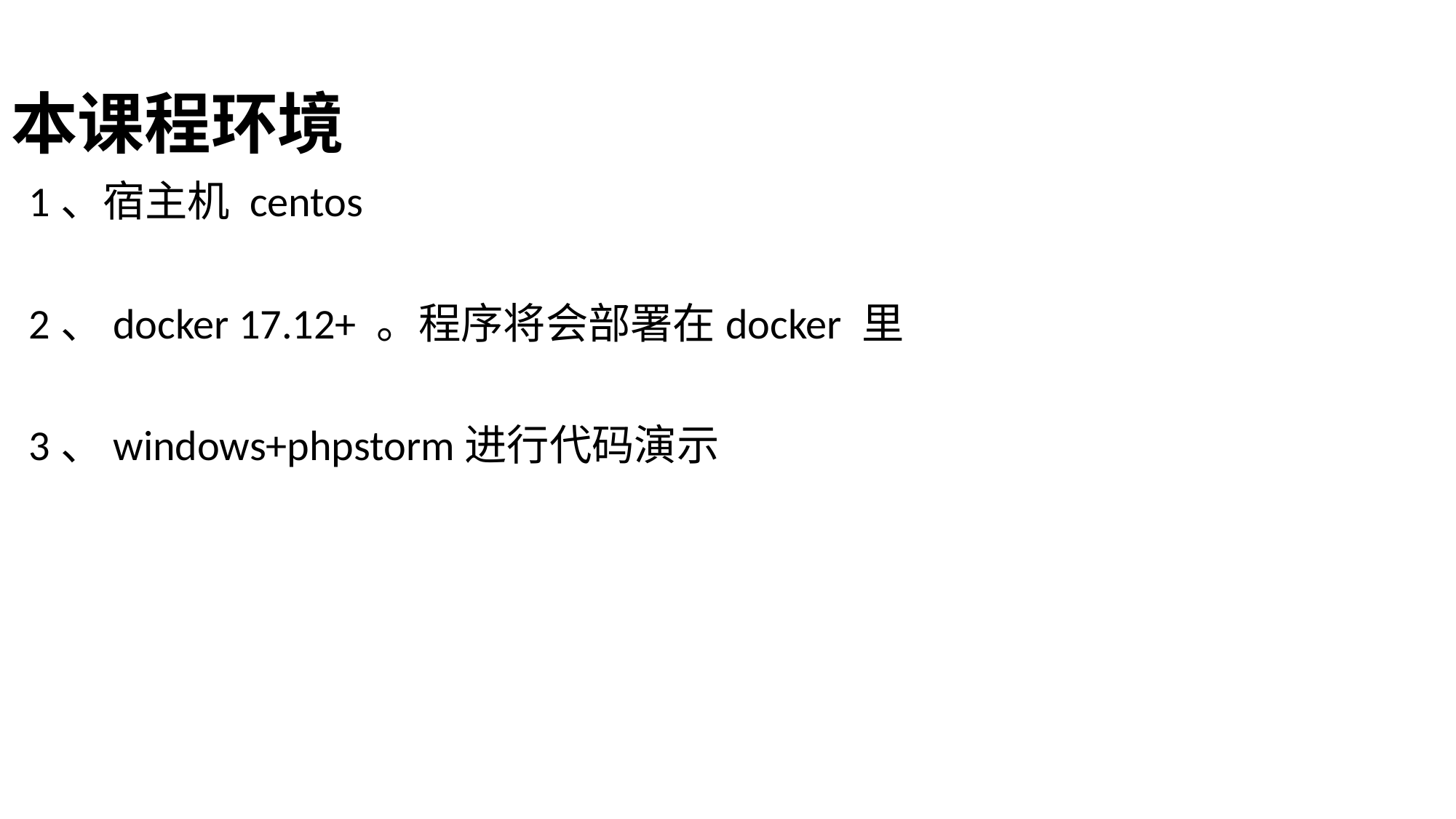

# 本课程环境
1、宿主机 centos

2、docker 17.12+ 。程序将会部署在docker 里

3、windows+phpstorm进行代码演示